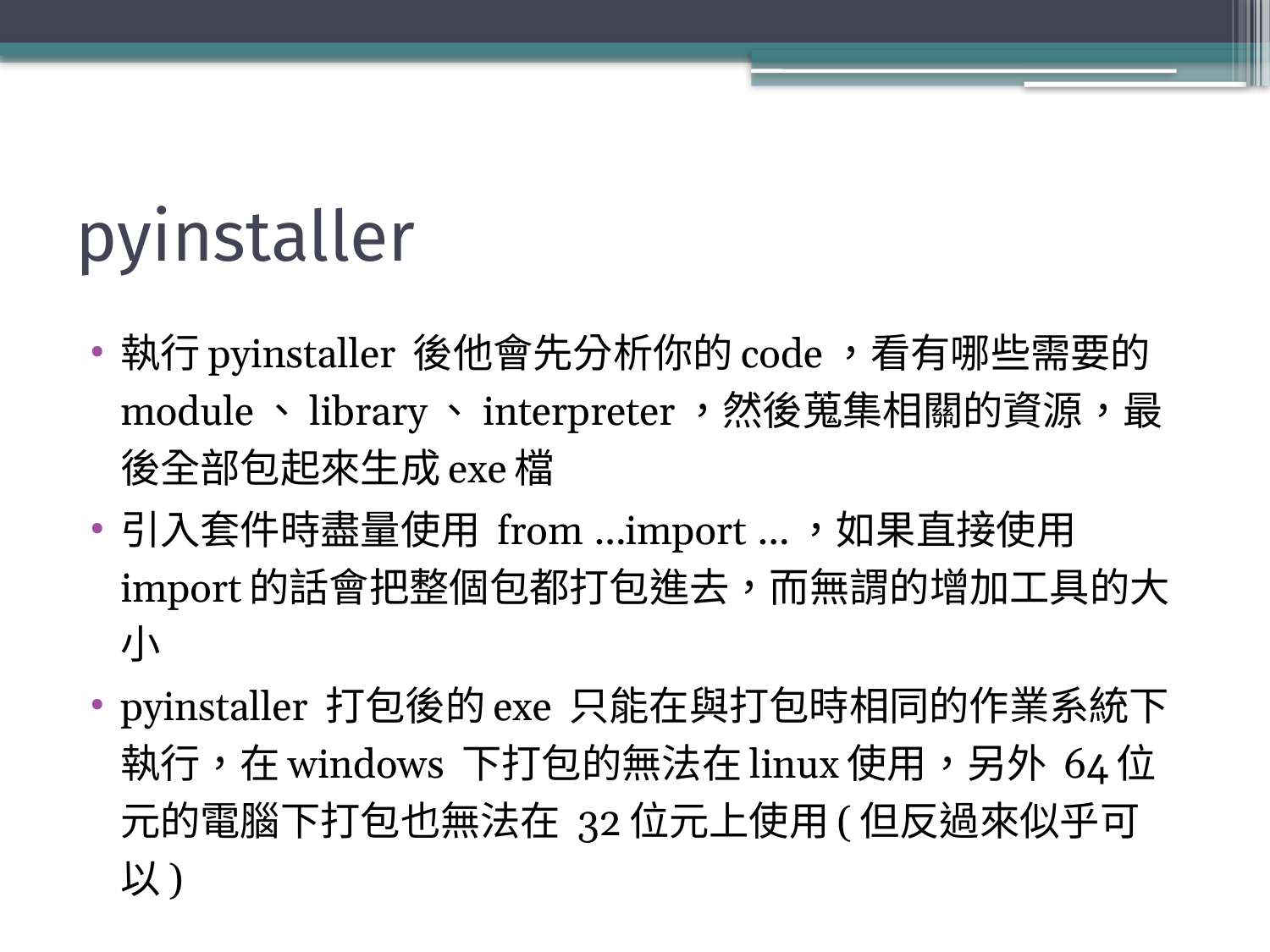

# pyinstaller
執行pyinstaller 後他會先分析你的code，看有哪些需要的module、library、interpreter，然後蒐集相關的資源，最後全部包起來生成exe檔
引入套件時盡量使用 from …import …，如果直接使用import的話會把整個包都打包進去，而無謂的增加工具的大小
pyinstaller 打包後的exe 只能在與打包時相同的作業系統下執行，在windows 下打包的無法在linux使用，另外 64位元的電腦下打包也無法在 32位元上使用(但反過來似乎可以)